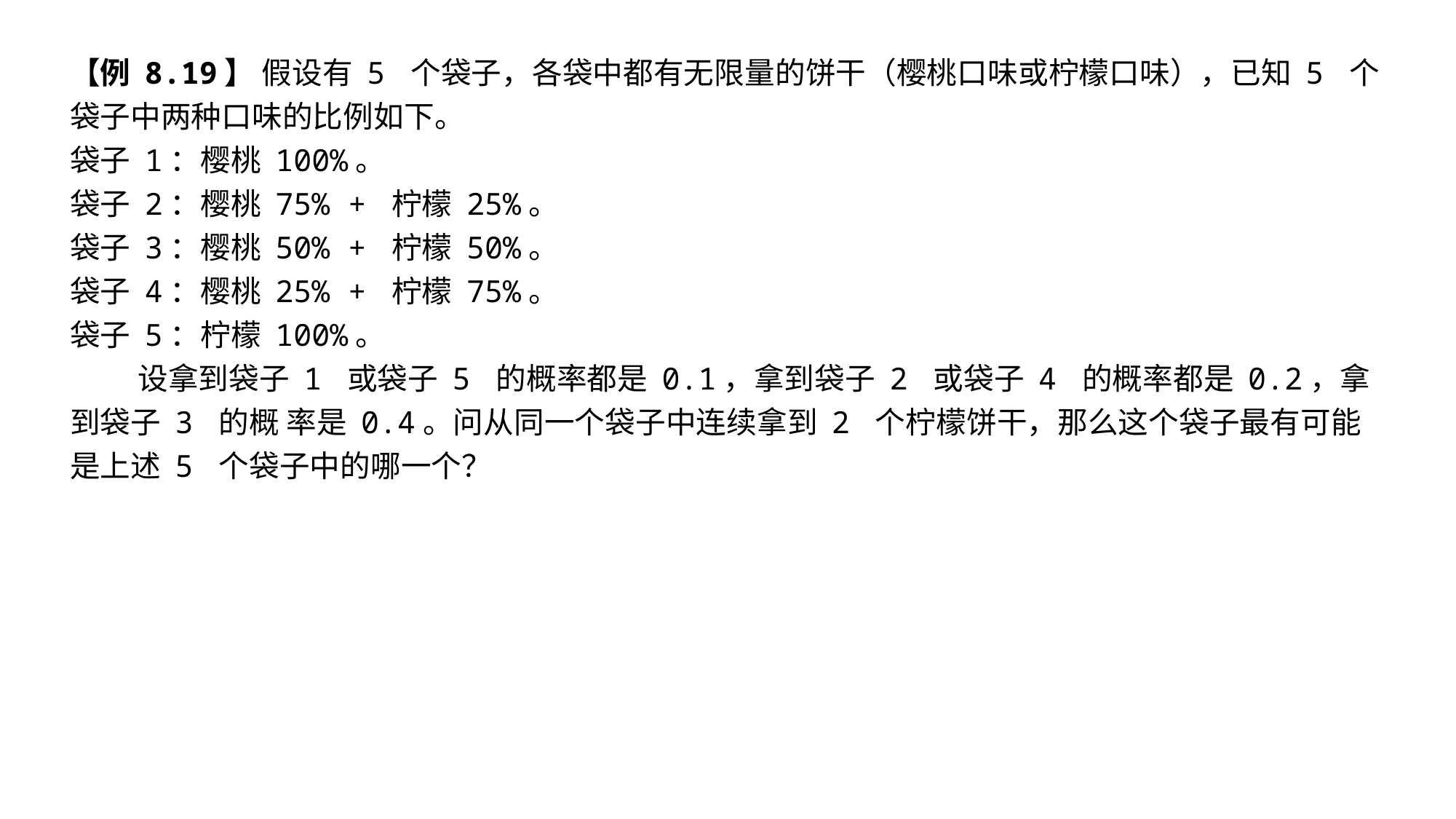

【例 8.19】 假设有 5 个袋子，各袋中都有无限量的饼干（樱桃口味或柠檬口味），已知 5 个袋子中两种口味的比例如下。
袋子 1：樱桃 100%。
袋子 2：樱桃 75% + 柠檬 25%。
袋子 3：樱桃 50% + 柠檬 50%。
袋子 4：樱桃 25% + 柠檬 75%。
袋子 5：柠檬 100%。
         设拿到袋子 1 或袋子 5 的概率都是 0.1，拿到袋子 2 或袋子 4 的概率都是 0.2，拿到袋子 3 的概 率是 0.4。问从同一个袋子中连续拿到 2 个柠檬饼干，那么这个袋子最有可能是上述 5 个袋子中的哪一个？